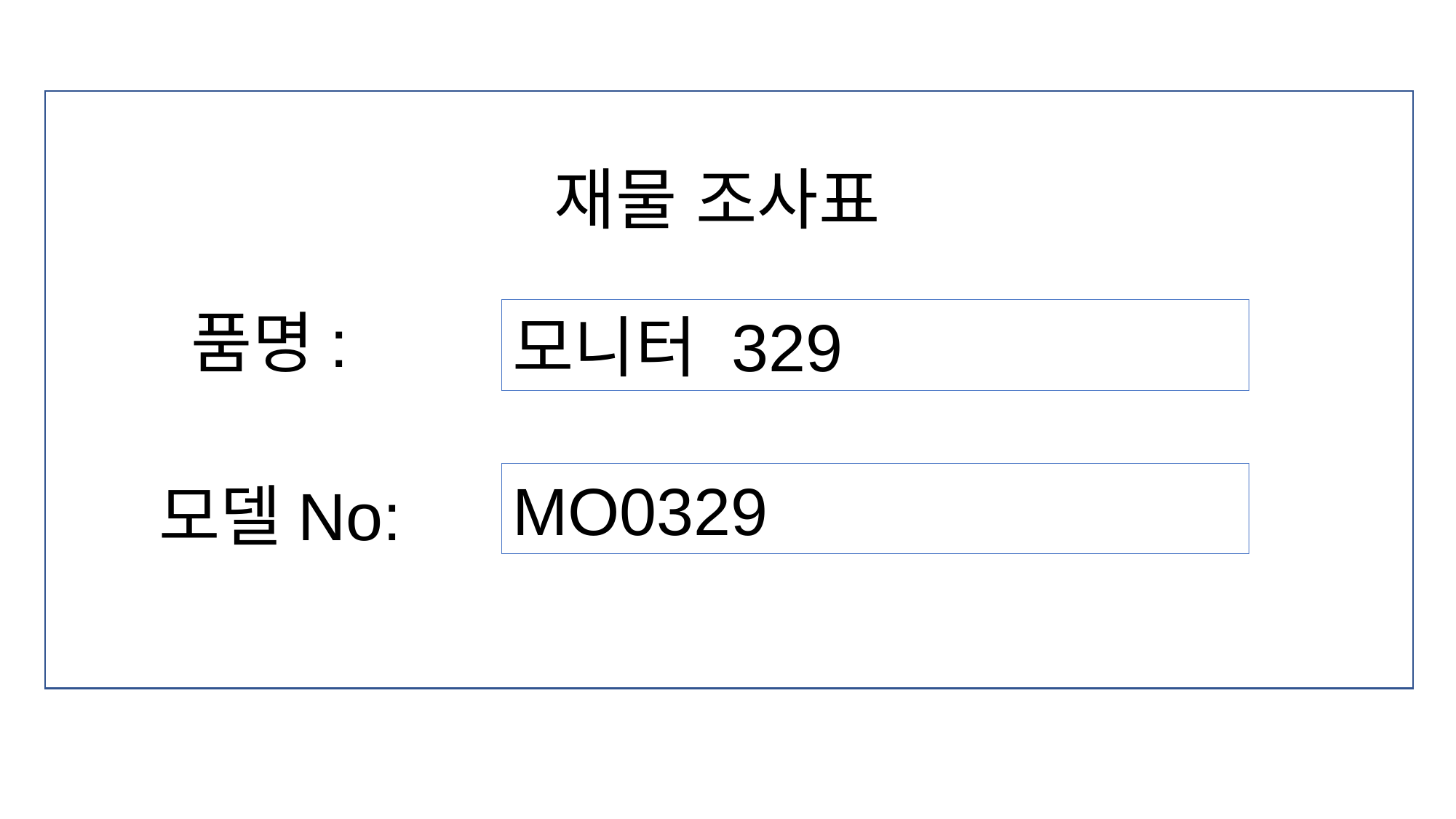

재물 조사표
품명:
모니터 329
MO0329
모델No: